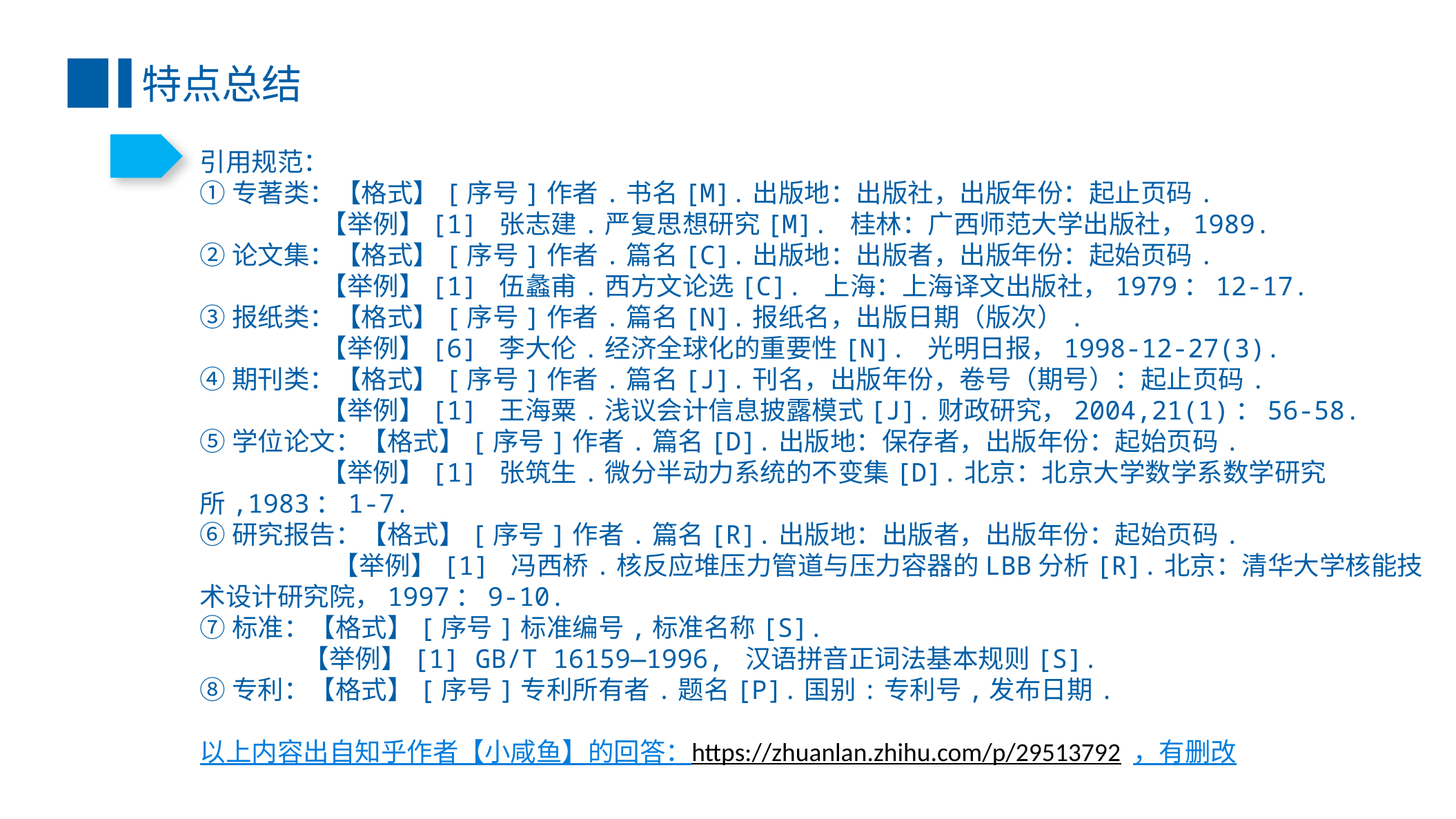

特点总结

引用规范：
①专著类：【格式】[序号]作者.书名[M].出版地：出版社，出版年份：起止页码.
	  【举例】[1] 张志建.严复思想研究[M]. 桂林：广西师范大学出版社，1989.
②论文集：【格式】[序号]作者.篇名[C].出版地：出版者，出版年份：起始页码.
	  【举例】[1] 伍蠡甫.西方文论选[C]. 上海：上海译文出版社，1979：12-17.
③报纸类：【格式】[序号]作者.篇名[N].报纸名，出版日期（版次）.
	  【举例】[6] 李大伦.经济全球化的重要性[N]. 光明日报，1998-12-27(3).
④期刊类：【格式】[序号]作者.篇名[J].刊名，出版年份，卷号（期号）：起止页码.
	  【举例】[1] 王海粟.浅议会计信息披露模式[J].财政研究，2004,21(1)：56-58.
⑤学位论文：【格式】[序号]作者.篇名[D].出版地：保存者，出版年份：起始页码.
	  【举例】[1] 张筑生.微分半动力系统的不变集[D].北京：北京大学数学系数学研究所,1983：1-7.
⑥研究报告：【格式】[序号]作者.篇名[R].出版地：出版者，出版年份：起始页码.
	    【举例】[1] 冯西桥.核反应堆压力管道与压力容器的LBB分析[R].北京：清华大学核能技术设计研究院，1997：9-10.
⑦标准：【格式】[序号]标准编号,标准名称[S].
	【举例】[1] GB/T 16159—1996, 汉语拼音正词法基本规则[S].
⑧专利：【格式】[序号]专利所有者.题名[P].国别:专利号,发布日期.

以上内容出自知乎作者【小咸鱼】的回答：https://zhuanlan.zhihu.com/p/29513792 ，有删改